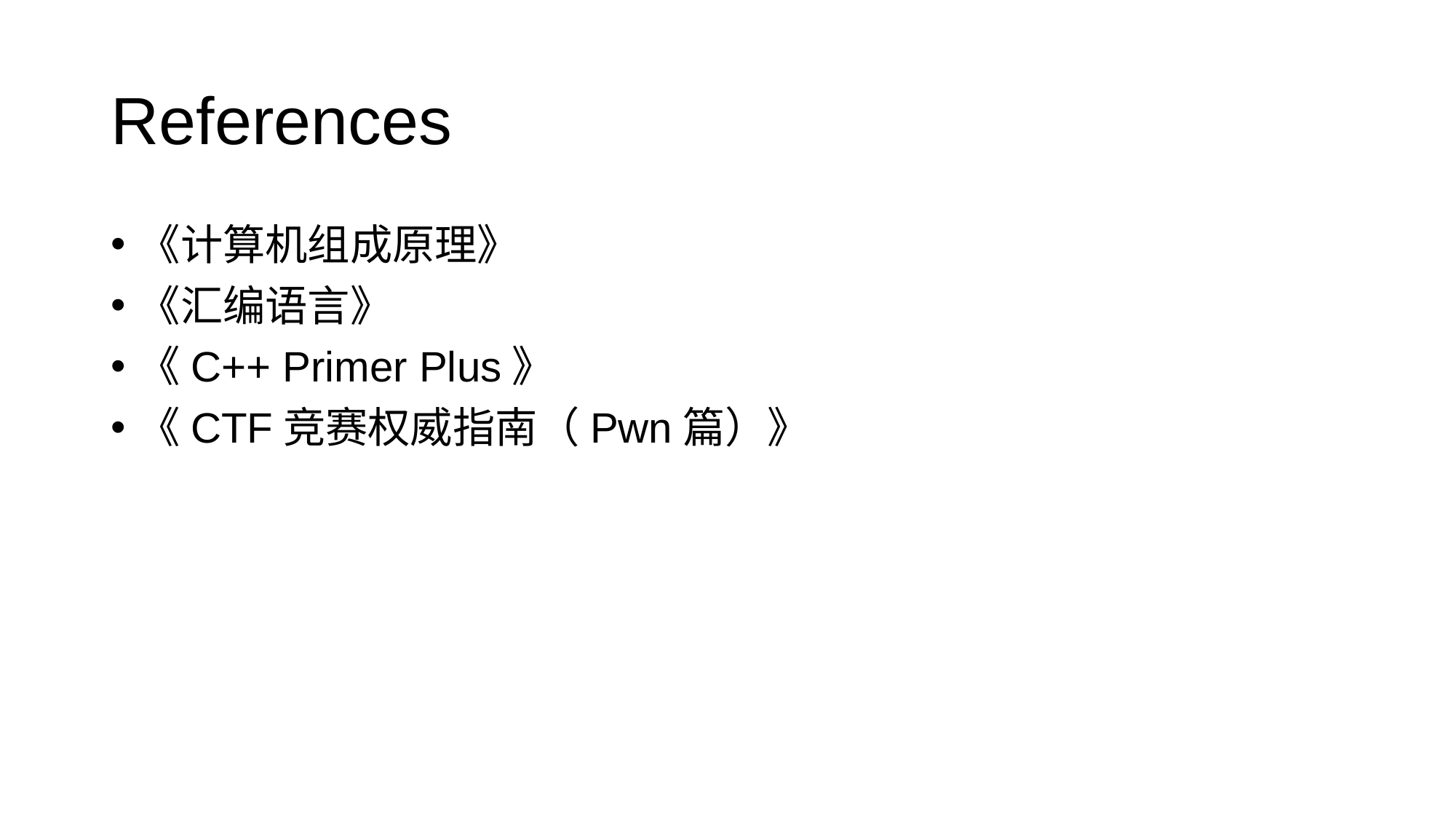

# References
《计算机组成原理》
《汇编语言》
《C++ Primer Plus》
《CTF竞赛权威指南（Pwn篇）》